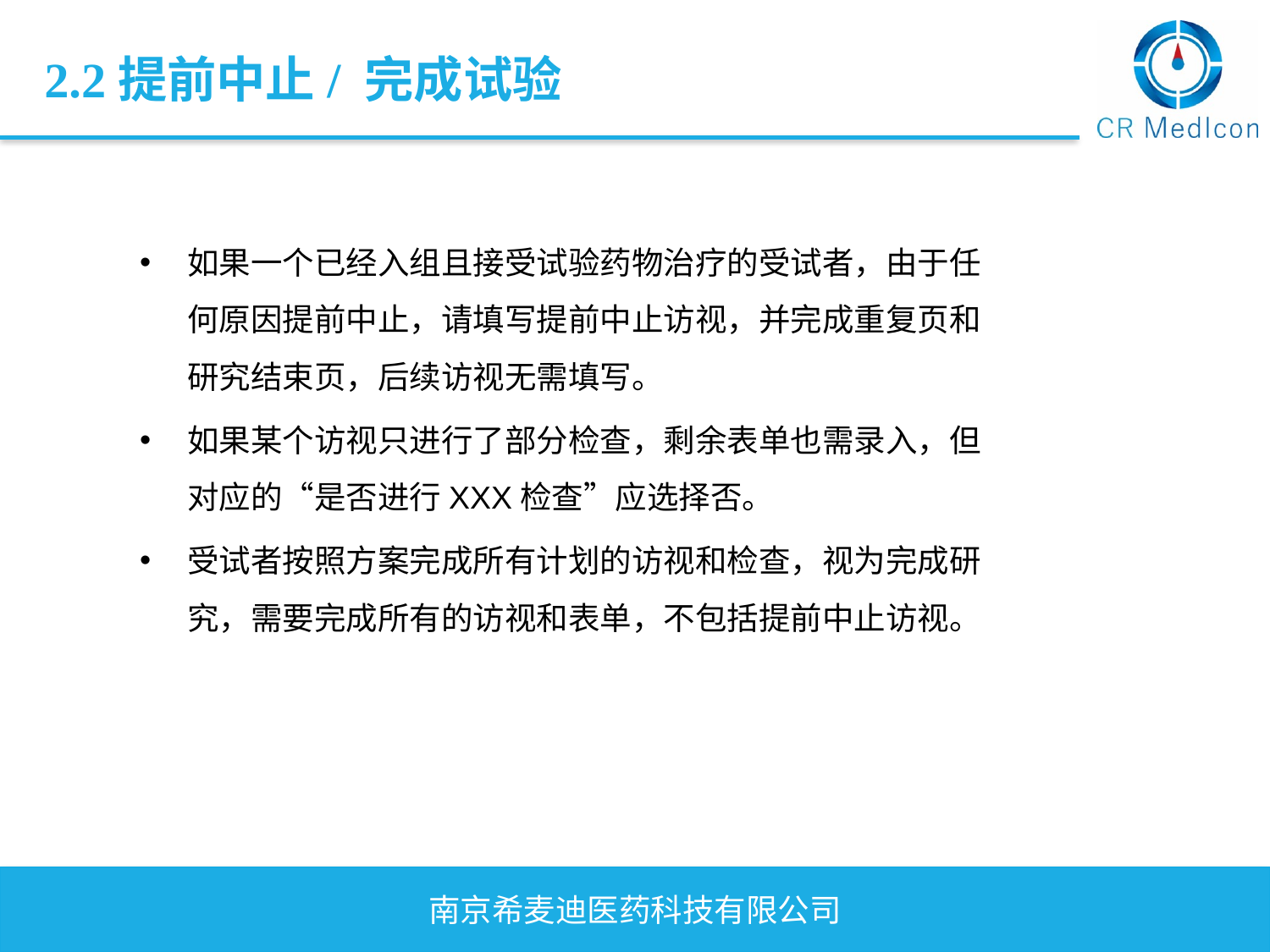

2.2提前中止/ 完成试验
如果一个已经入组且接受试验药物治疗的受试者，由于任何原因提前中止，请填写提前中止访视，并完成重复页和研究结束页，后续访视无需填写。
如果某个访视只进行了部分检查，剩余表单也需录入，但对应的“是否进行XXX检查”应选择否。
受试者按照方案完成所有计划的访视和检查，视为完成研究，需要完成所有的访视和表单，不包括提前中止访视。

南京希麦迪医药科技有限公司